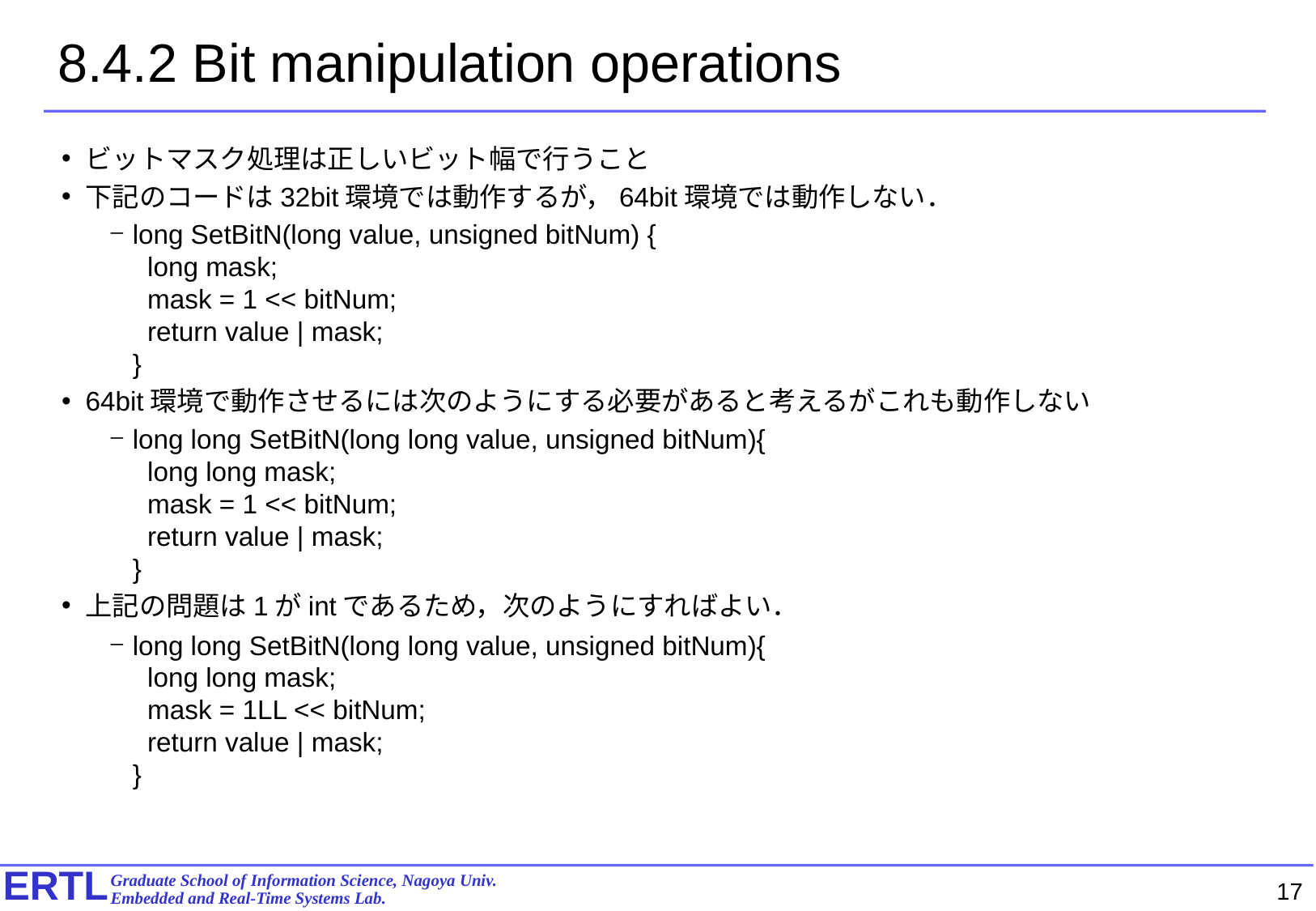

# 8.4.2 Bit manipulation operations
ビットマスク処理は正しいビット幅で行うこと
下記のコードは32bit環境では動作するが，64bit環境では動作しない．
long SetBitN(long value, unsigned bitNum) {
  long mask;
  mask = 1 << bitNum;
  return value | mask;
}
64bit環境で動作させるには次のようにする必要があると考えるがこれも動作しない
long long SetBitN(long long value, unsigned bitNum){
  long long mask;
  mask = 1 << bitNum;
  return value | mask;
}
上記の問題は1がintであるため，次のようにすればよい．
long long SetBitN(long long value, unsigned bitNum){
  long long mask;
  mask = 1LL << bitNum;
  return value | mask;
}
17